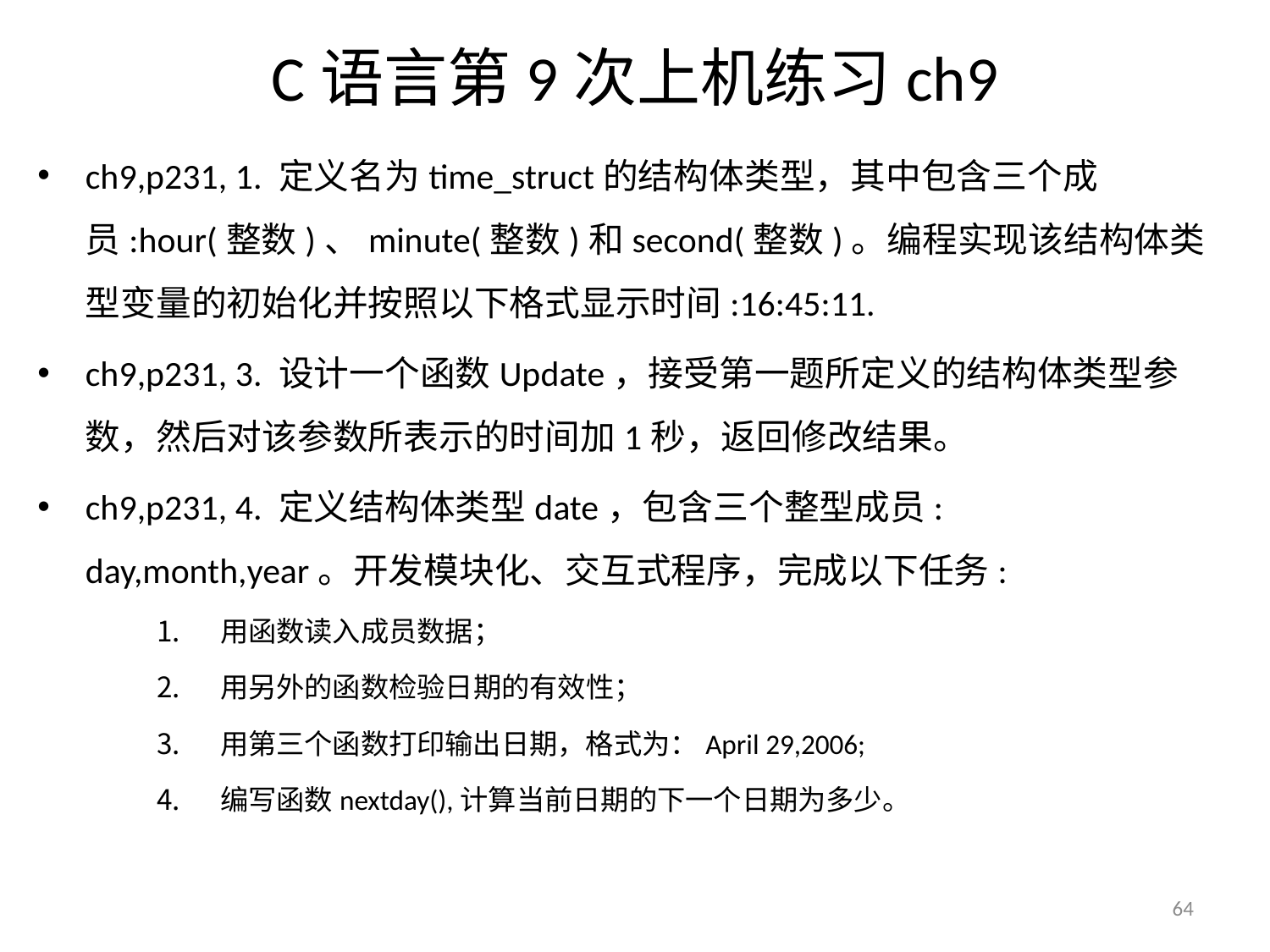

# C语言第9次上机练习ch9
ch9,p231, 1. 定义名为time_struct的结构体类型，其中包含三个成员:hour(整数)、minute(整数)和second(整数)。编程实现该结构体类型变量的初始化并按照以下格式显示时间:16:45:11.
ch9,p231, 3. 设计一个函数Update，接受第一题所定义的结构体类型参数，然后对该参数所表示的时间加1秒，返回修改结果。
ch9,p231, 4. 定义结构体类型date，包含三个整型成员: day,month,year。开发模块化、交互式程序，完成以下任务:
用函数读入成员数据；
用另外的函数检验日期的有效性；
用第三个函数打印输出日期，格式为：April 29,2006;
编写函数nextday(),计算当前日期的下一个日期为多少。
64